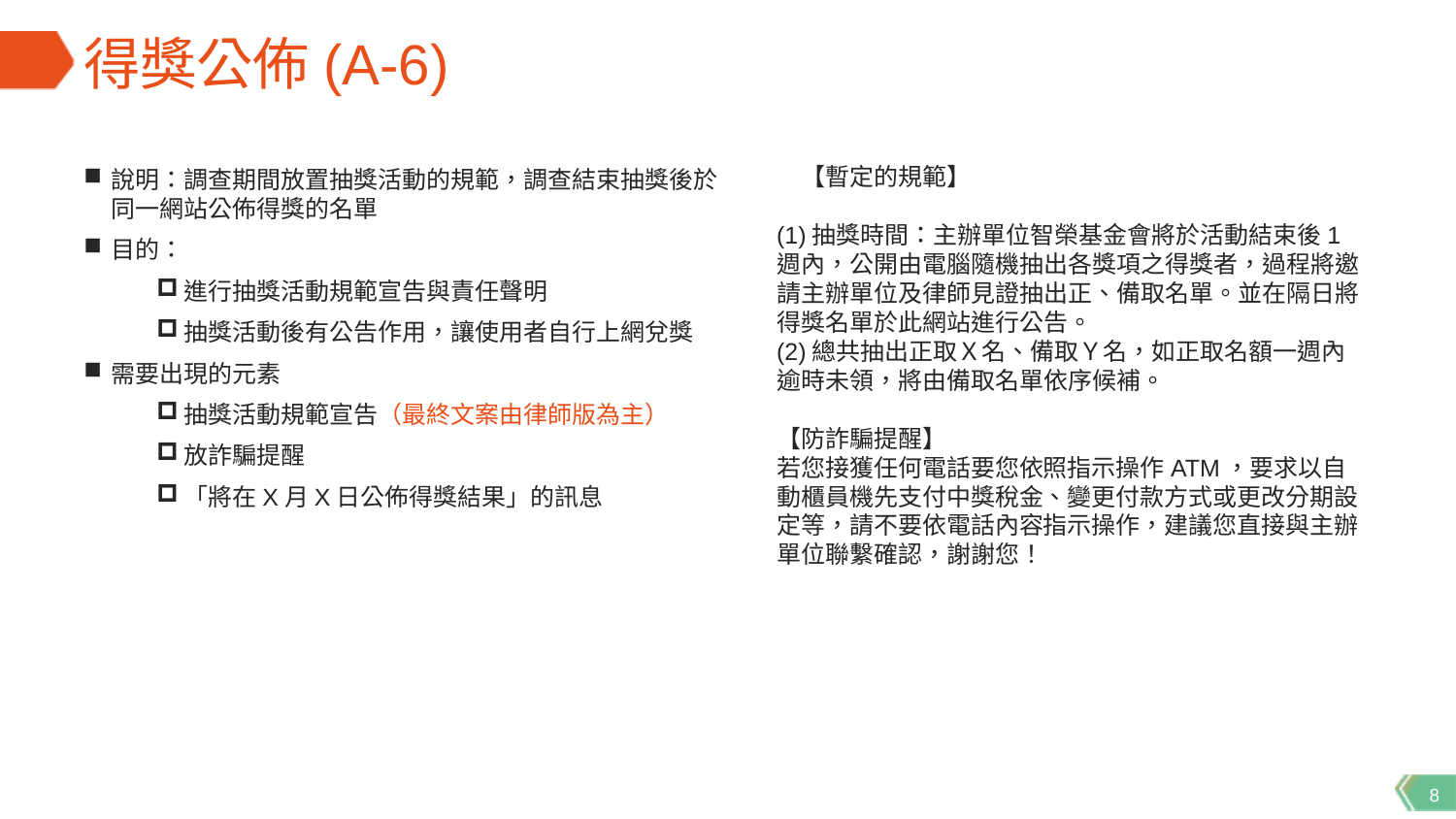

# 得獎公佈(A-6)
【暫定的規範】

(1)抽獎時間：主辦單位智榮基金會將於活動結束後1週內，公開由電腦隨機抽出各獎項之得獎者，過程將邀請主辦單位及律師見證抽出正、備取名單。並在隔日將得獎名單於此網站進行公告。
(2)總共抽出正取Ｘ名、備取Ｙ名，如正取名額一週內逾時未領，將由備取名單依序候補。

【防詐騙提醒】
若您接獲任何電話要您依照指示操作ATM，要求以自動櫃員機先支付中獎稅金、變更付款方式或更改分期設定等，請不要依電話內容指示操作，建議您直接與主辦單位聯繫確認，謝謝您！

說明：調查期間放置抽獎活動的規範，調查結束抽獎後於同一網站公佈得獎的名單
目的：
進行抽獎活動規範宣告與責任聲明
抽獎活動後有公告作用，讓使用者自行上網兌獎
需要出現的元素
抽獎活動規範宣告（最終文案由律師版為主）
放詐騙提醒
「將在X月X日公佈得獎結果」的訊息
8